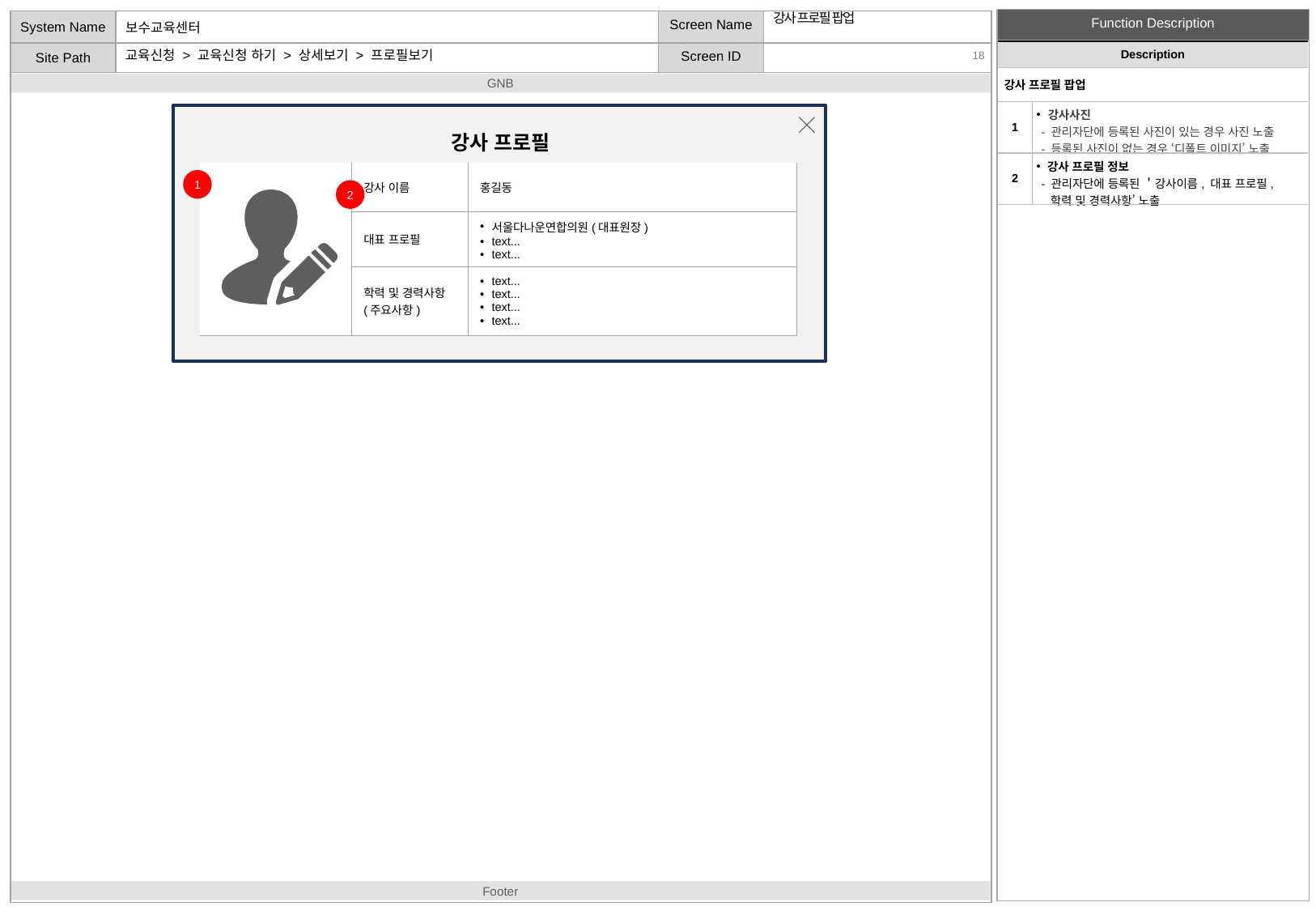

[07.04 수정]
사진 미입력 시 디폴트 이미지 노출
강사 프로필 팝업
| Description |  |
| --- | --- |
| 강사 프로필 팝업 |  |
| 1 | 강사사진 - 관리자단에 등록된 사진이 있는 경우 사진 노출 - 등록된 사진이 없는 경우 ‘디폴트 이미지’ 노출 |
| 2 | 강사 프로필 정보 - 관리자단에 등록된 ＇강사이름, 대표 프로필, 학력 및 경력사항’ 노출 |

# 교육신청 > 교육신청 하기 > 상세보기 > 프로필보기

강사 프로필
|  | 강사 이름 | 홍길동 |
| --- | --- | --- |
|  | 대표 프로필 | 서울다나운연합의원(대표원장) text... text... |
|  | 학력 및 경력사항 (주요사항) | text... text... text... text... |
1
2